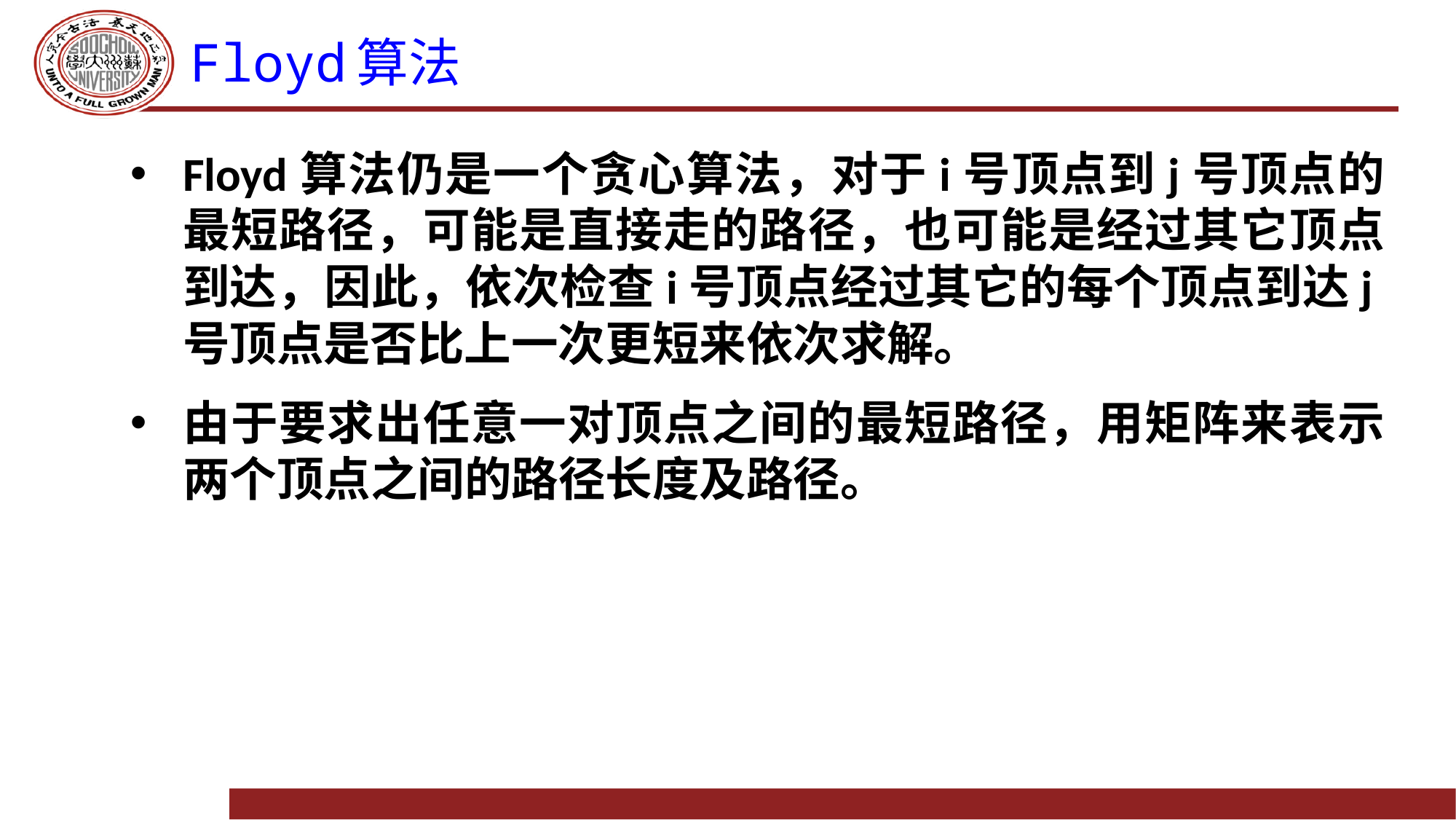

# Floyd算法
Floyd算法仍是一个贪心算法，对于i号顶点到j号顶点的最短路径，可能是直接走的路径，也可能是经过其它顶点到达，因此，依次检查i号顶点经过其它的每个顶点到达j号顶点是否比上一次更短来依次求解。
由于要求出任意一对顶点之间的最短路径，用矩阵来表示两个顶点之间的路径长度及路径。